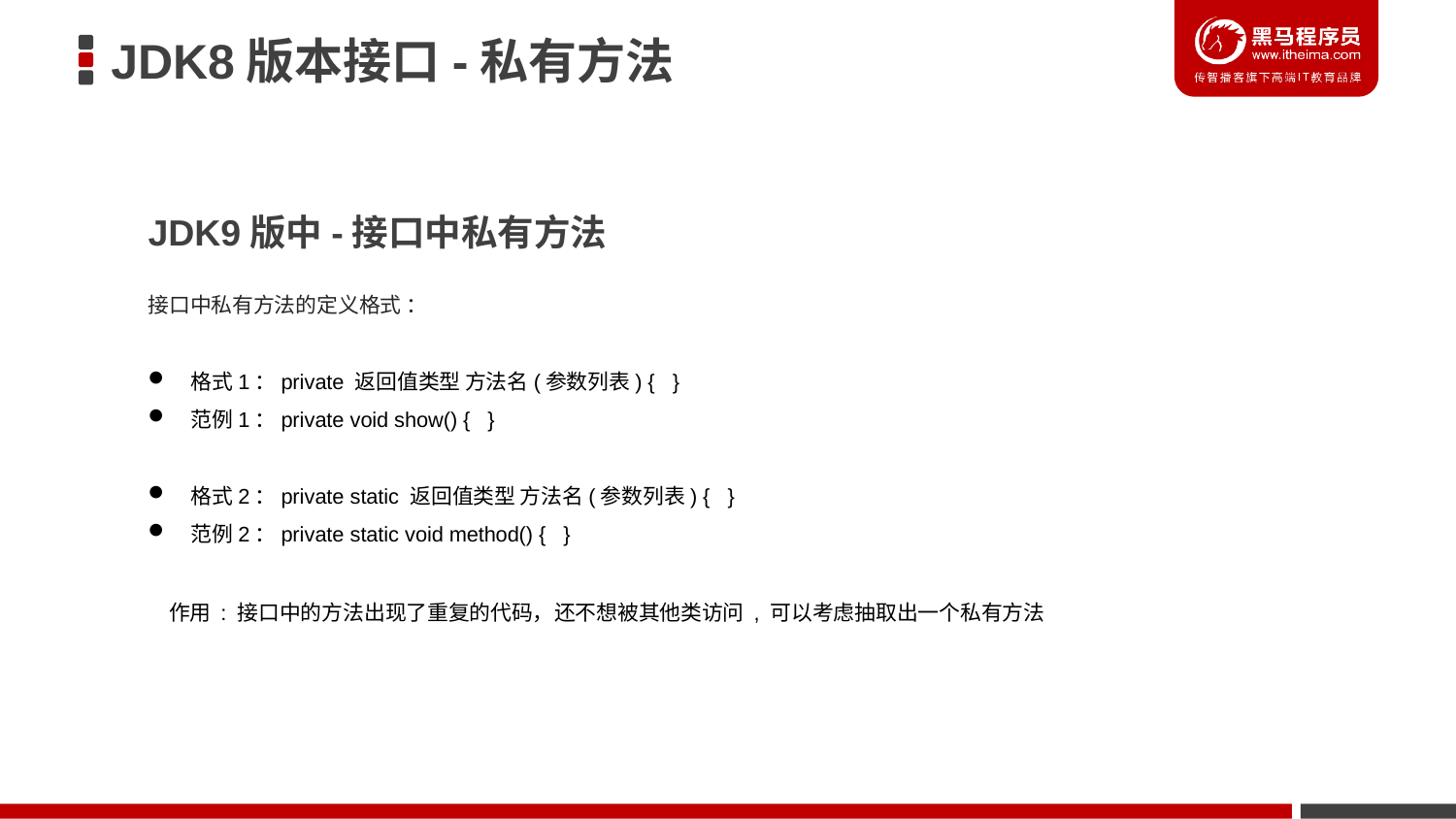

JDK8版本接口-私有方法
JDK9版中-接口中私有方法
接口中私有方法的定义格式 ：

格式1：private 返回值类型 方法名(参数列表) {   }
范例1：private void show() {   }

格式2：private static 返回值类型 方法名(参数列表) {   }
范例2：private static void method() {   }
作用 : 接口中的方法出现了重复的代码，还不想被其他类访问 , 可以考虑抽取出一个私有方法